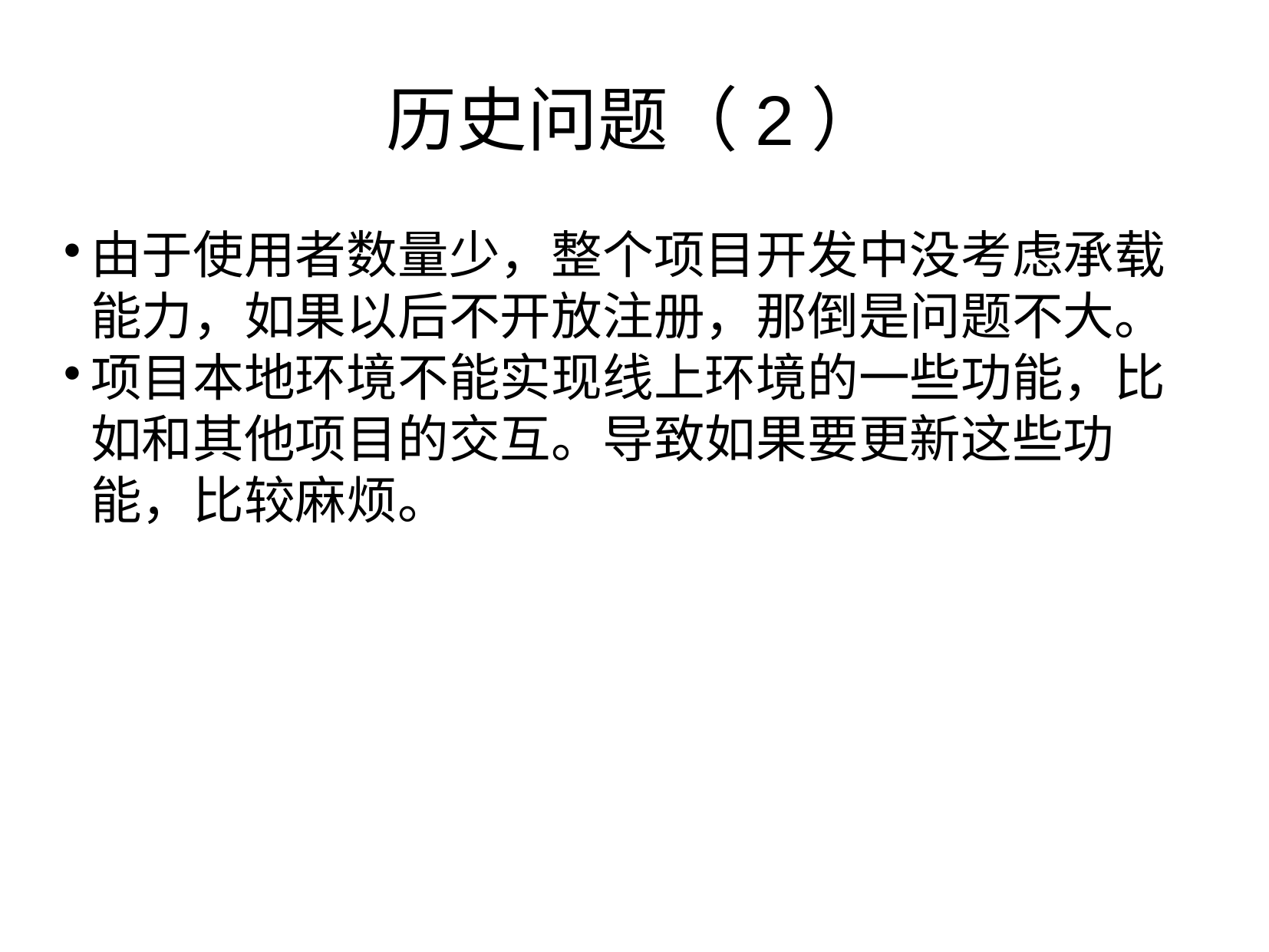

历史问题（2）
由于使用者数量少，整个项目开发中没考虑承载能力，如果以后不开放注册，那倒是问题不大。
项目本地环境不能实现线上环境的一些功能，比如和其他项目的交互。导致如果要更新这些功能，比较麻烦。